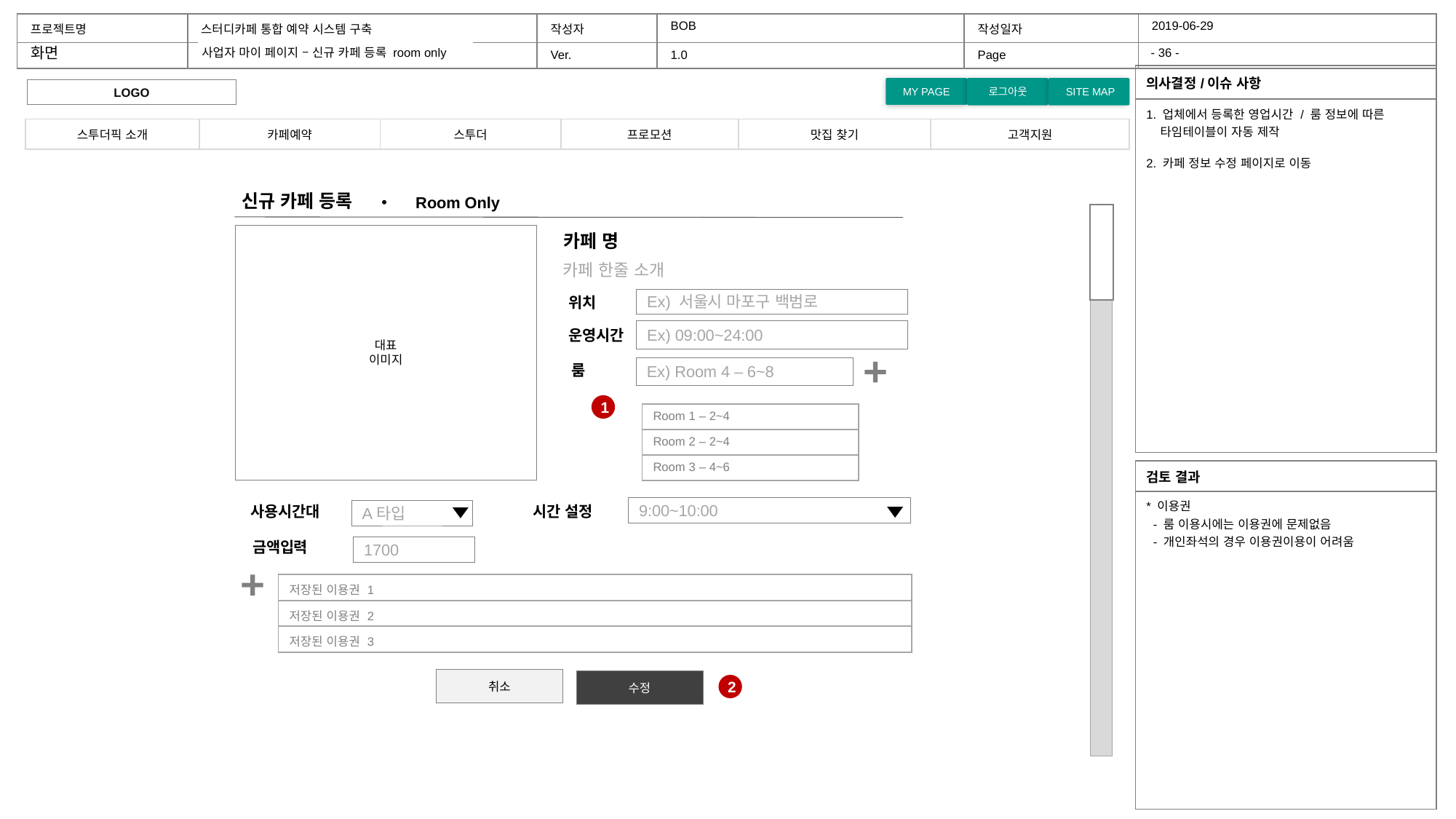

| 프로젝트명 | 스터디카페 통합 예약 시스템 구축 | 작성자 | BOB | 작성일자 | 2019-06-29 |
| --- | --- | --- | --- | --- | --- |
|  |  | Ver. | 1.0 | Page |  |
화면
- 36 -

홈화면
사업자 마이 페이지 – 신규 카페 등록 room only
| 의사결정/이슈 사항 |
| --- |
| 1. 업체에서 등록한 영업시간 / 룸 정보에 따른 타임테이블이 자동 제작 2. 카페 정보 수정 페이지로 이동 |
MY PAGE
로그아웃
 SITE MAP
LOGO
| 스투더픽 소개 | 카페예약 | 스투더 | 프로모션 | 맛집 찾기 | 고객지원 |
| --- | --- | --- | --- | --- | --- |
신규 카페 등록
Room Only

카페 명

대표
이미지

카페 한줄 소개
위치
Ex) 서울시 마포구 백범로
Ex) 09:00~24:00
운영시간
 룸
Ex) Room 4 – 6~8

1
| Room 1 – 2~4 |
| --- |
| Room 2 – 2~4 |
| Room 3 – 4~6 |
| 검토 결과 |
| --- |
| \* 이용권 - 룸 이용시에는 이용권에 문제없음 - 개인좌석의 경우 이용권이용이 어려움 |
사용시간대
시간 설정
9:00~10:00
A타입

금액입력
1700

| 저장된 이용권 1 |
| --- |
| 저장된 이용권 2 |
| 저장된 이용권 3 |
취소
수정
2